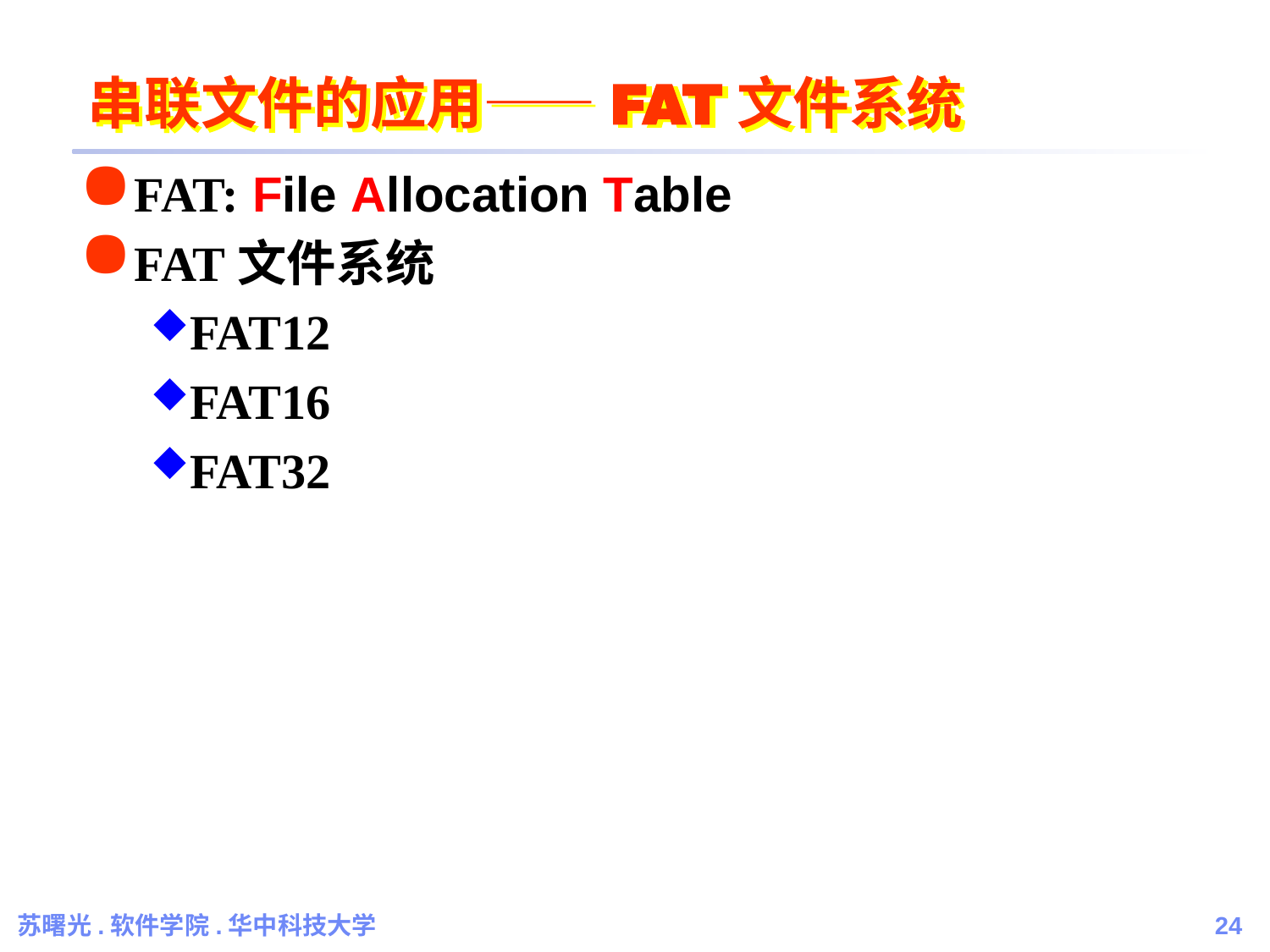

# 串联文件的应用——FAT文件系统
FAT: File Allocation Table
FAT文件系统
FAT12
FAT16
FAT32
苏曙光.软件学院.华中科技大学
24